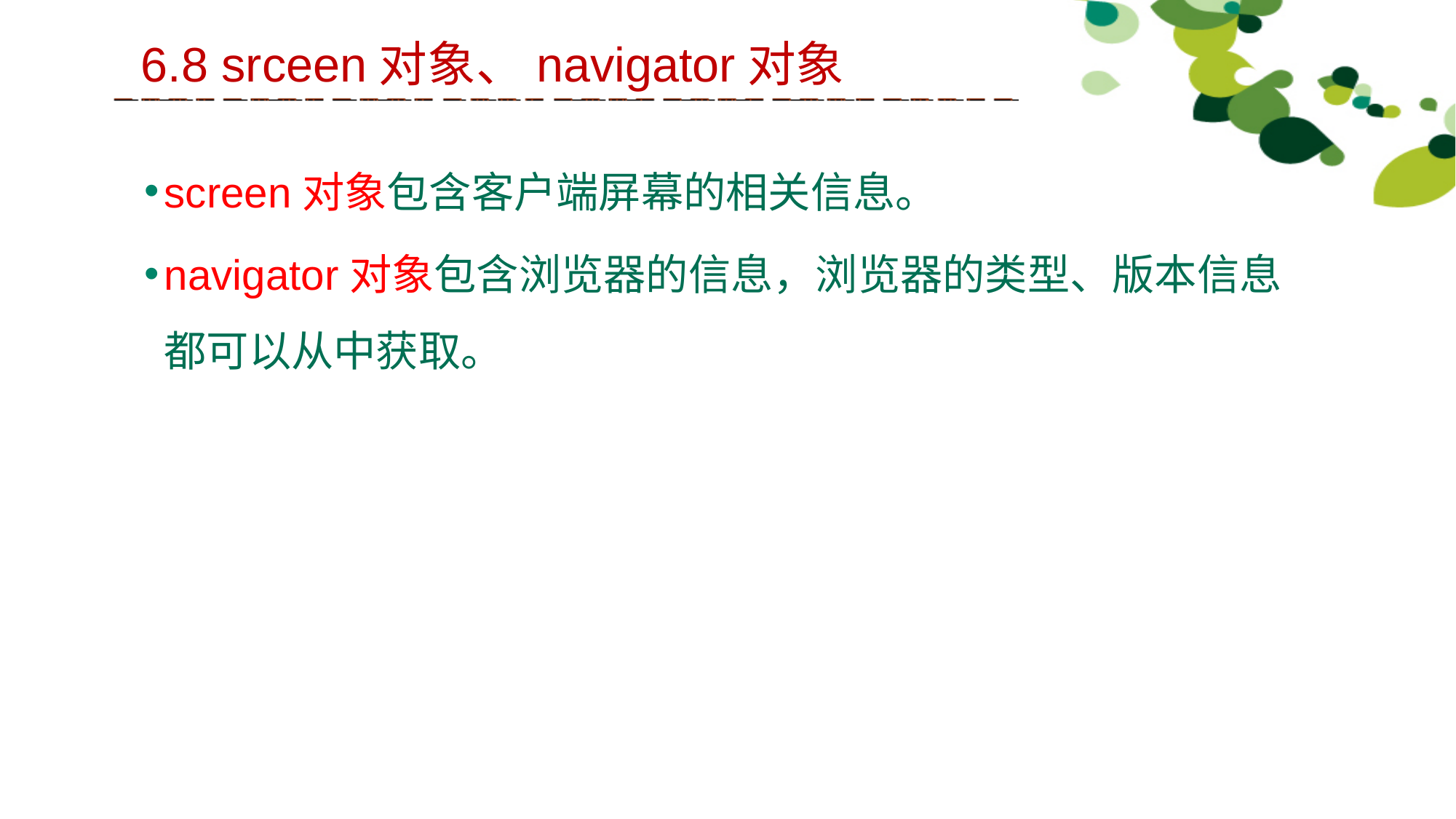

6.8 srceen对象、navigator对象

screen对象包含客户端屏幕的相关信息。
navigator对象包含浏览器的信息，浏览器的类型、版本信息都可以从中获取。